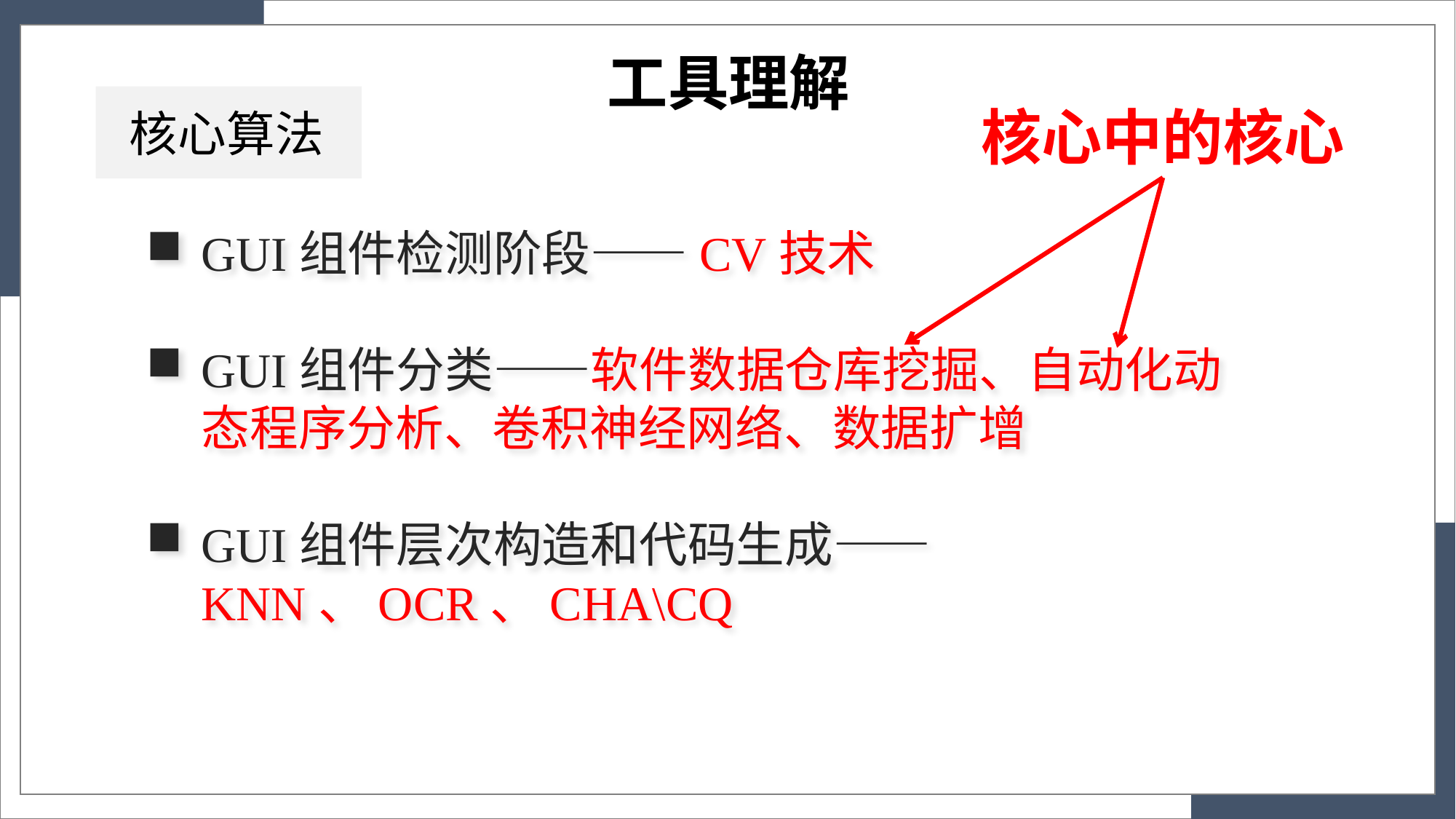

工具理解

核心中的核心
核心算法
GUI组件检测阶段——CV技术

GUI组件分类——软件数据仓库挖掘、自动化动态程序分析、卷积神经网络、数据扩增

GUI组件层次构造和代码生成——KNN、OCR、CHA\CQ

3